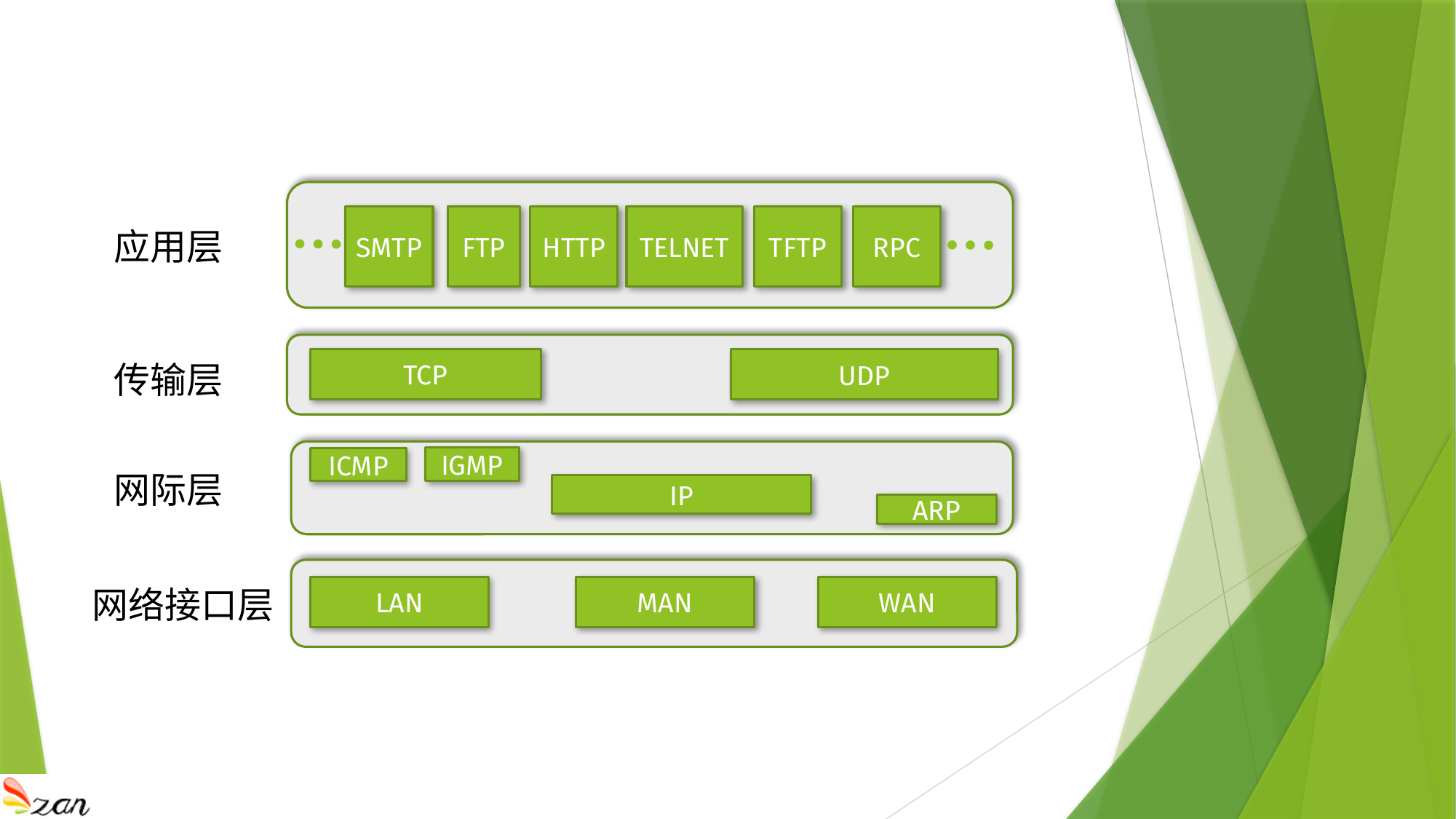

HTTP
TELNET
TFTP
RPC
SMTP
FTP
应用层

TCP
UDP
传输层

IGMP
ICMP
网际层
IP
ARP

网络接口层
MAN
WAN
LAN